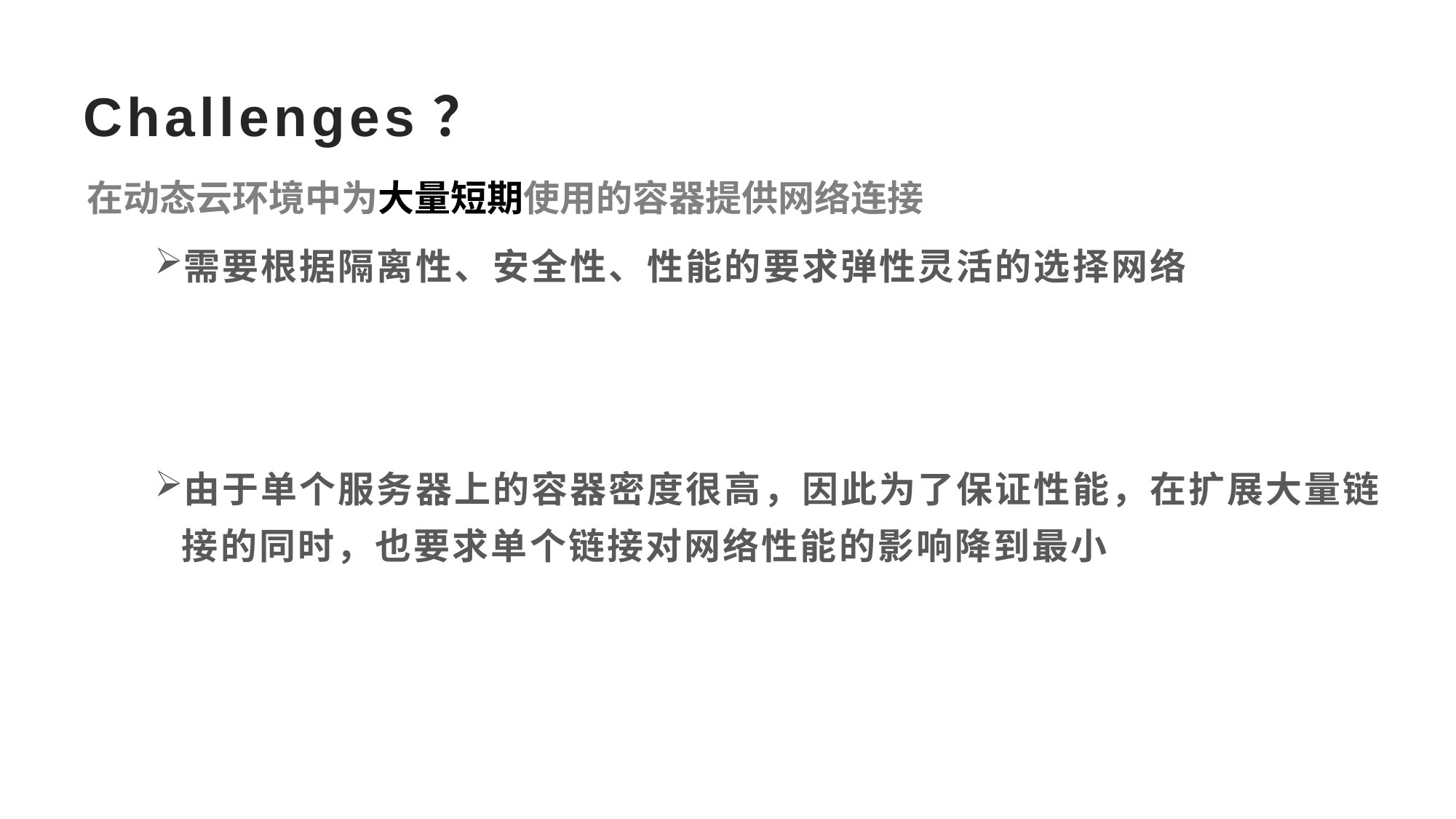

# Challenges？
在动态云环境中为大量短期使用的容器提供网络连接
需要根据隔离性、安全性、性能的要求弹性灵活的选择网络

由于单个服务器上的容器密度很高，因此为了保证性能，在扩展大量链接的同时，也要求单个链接对网络性能的影响降到最小